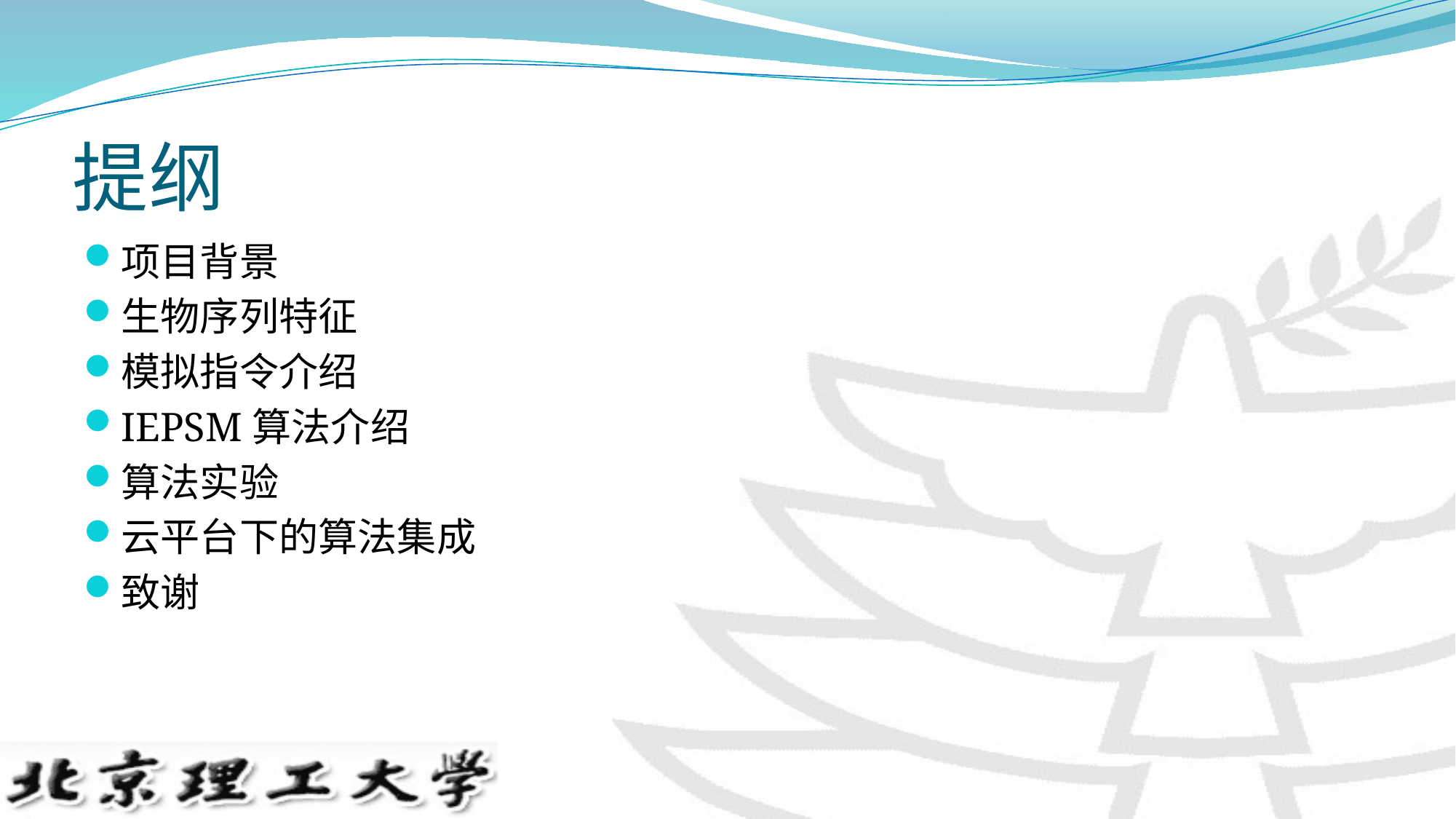

# 提纲
项目背景
生物序列特征
模拟指令介绍
IEPSM算法介绍
算法实验
云平台下的算法集成
致谢